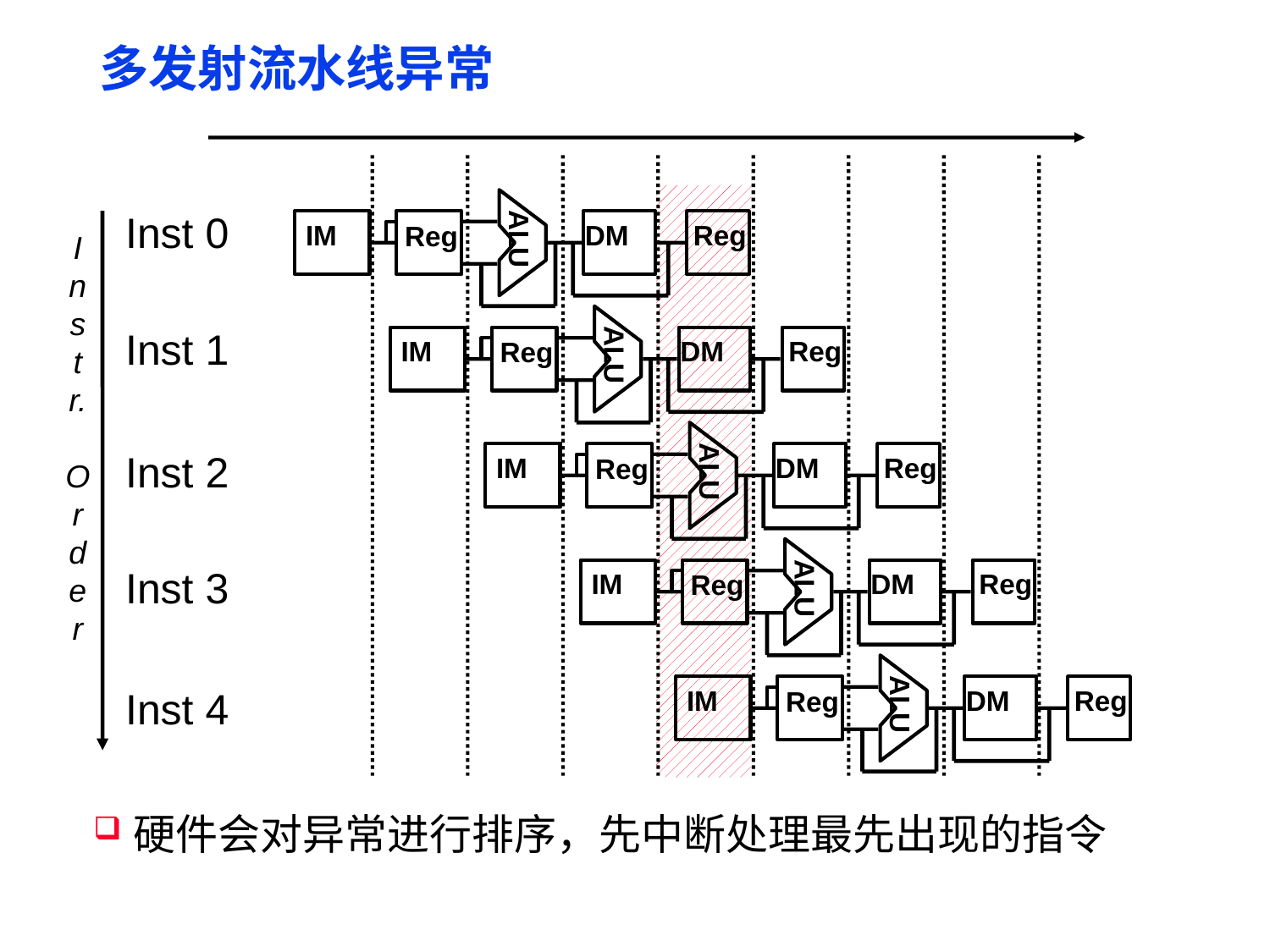

# 多发射流水线异常

ALU

IM

DM
Reg
Reg

Inst 0

I
n
s
t
r.

O
r
d
e
r

ALU

IM

DM
Reg
Reg

Inst 1

ALU

IM

DM
Reg
Reg

Inst 2

ALU

IM

DM
Reg
Reg

Inst 3

ALU

IM

DM
Reg
Reg

Inst 4
硬件会对异常进行排序，先中断处理最先出现的指令